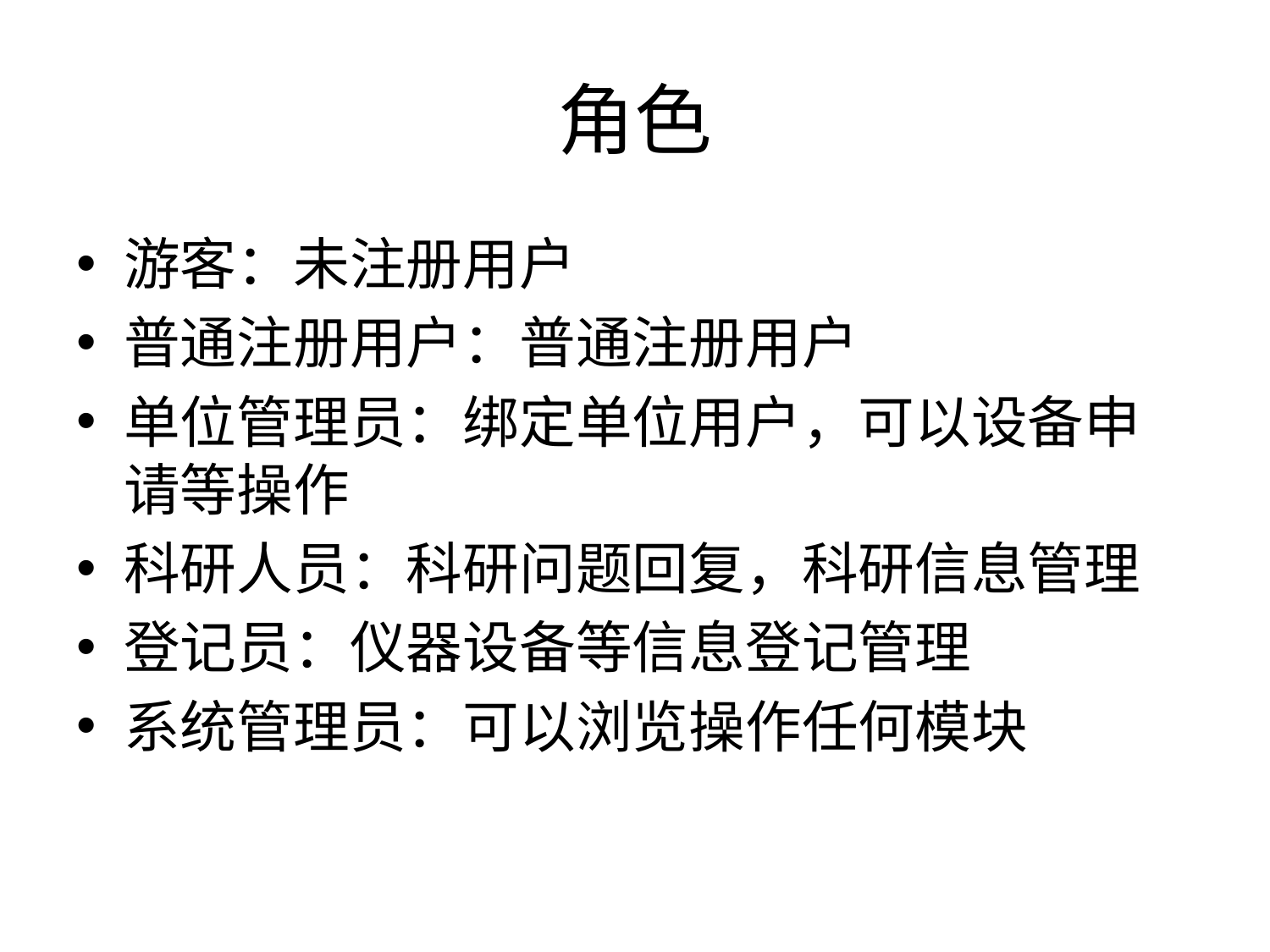

# 角色
游客：未注册用户
普通注册用户：普通注册用户
单位管理员：绑定单位用户，可以设备申请等操作
科研人员：科研问题回复，科研信息管理
登记员：仪器设备等信息登记管理
系统管理员：可以浏览操作任何模块